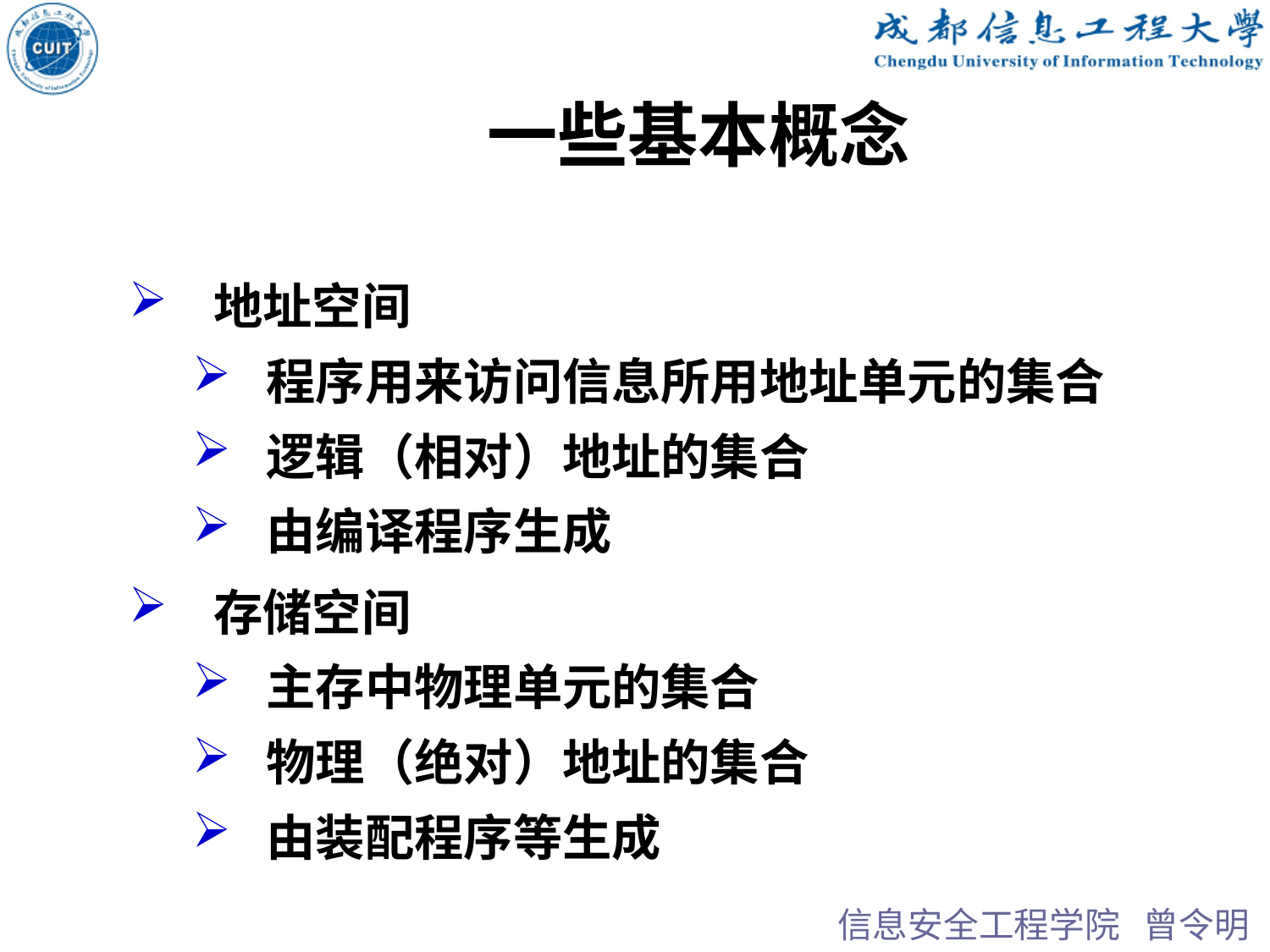

一些基本概念

地址空间
程序用来访问信息所用地址单元的集合
逻辑（相对）地址的集合
由编译程序生成
存储空间
主存中物理单元的集合
物理（绝对）地址的集合
由装配程序等生成